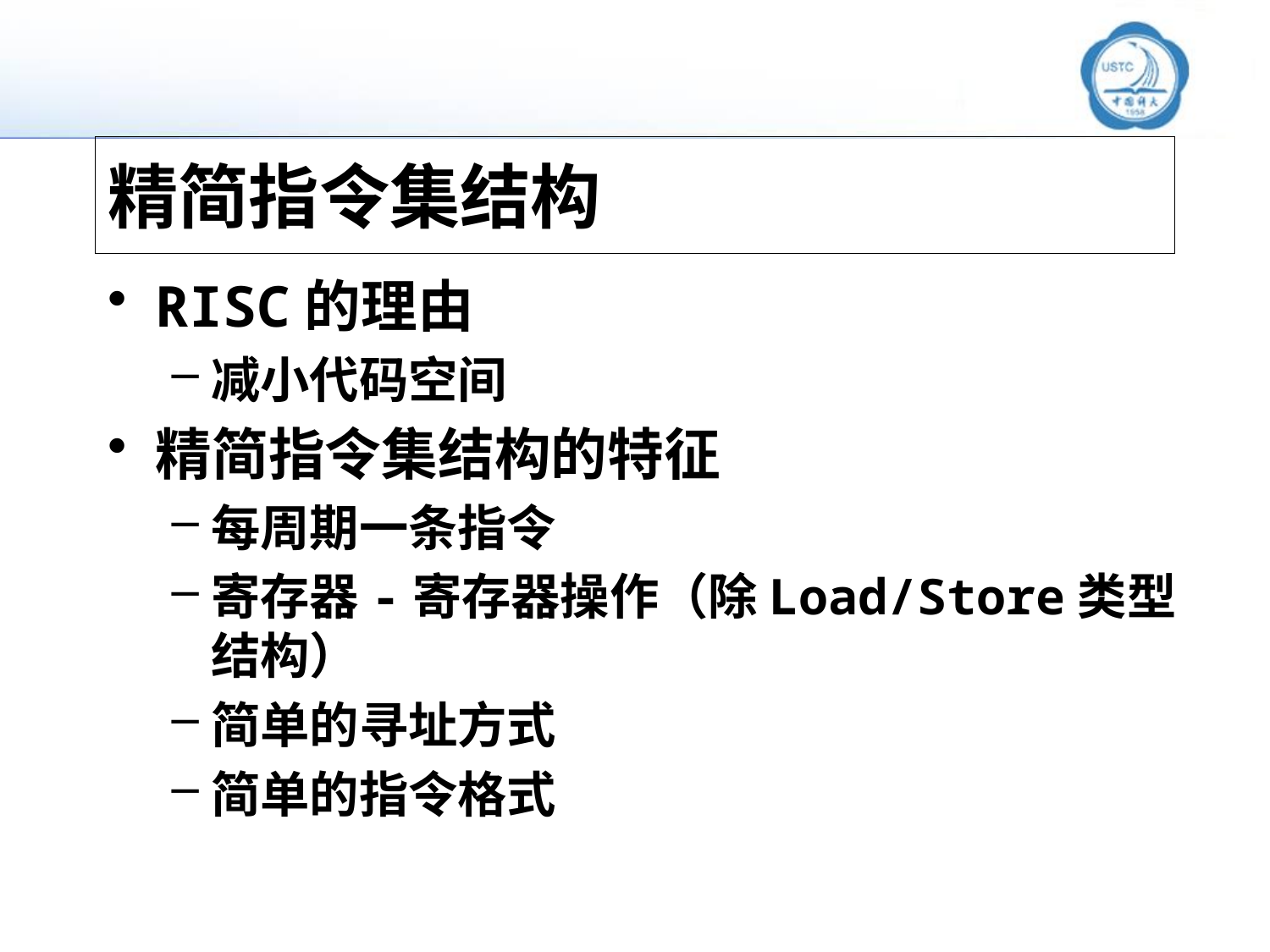

# 精简指令集结构
RISC的理由
减小代码空间
精简指令集结构的特征
每周期一条指令
寄存器-寄存器操作（除Load/Store类型结构）
简单的寻址方式
简单的指令格式